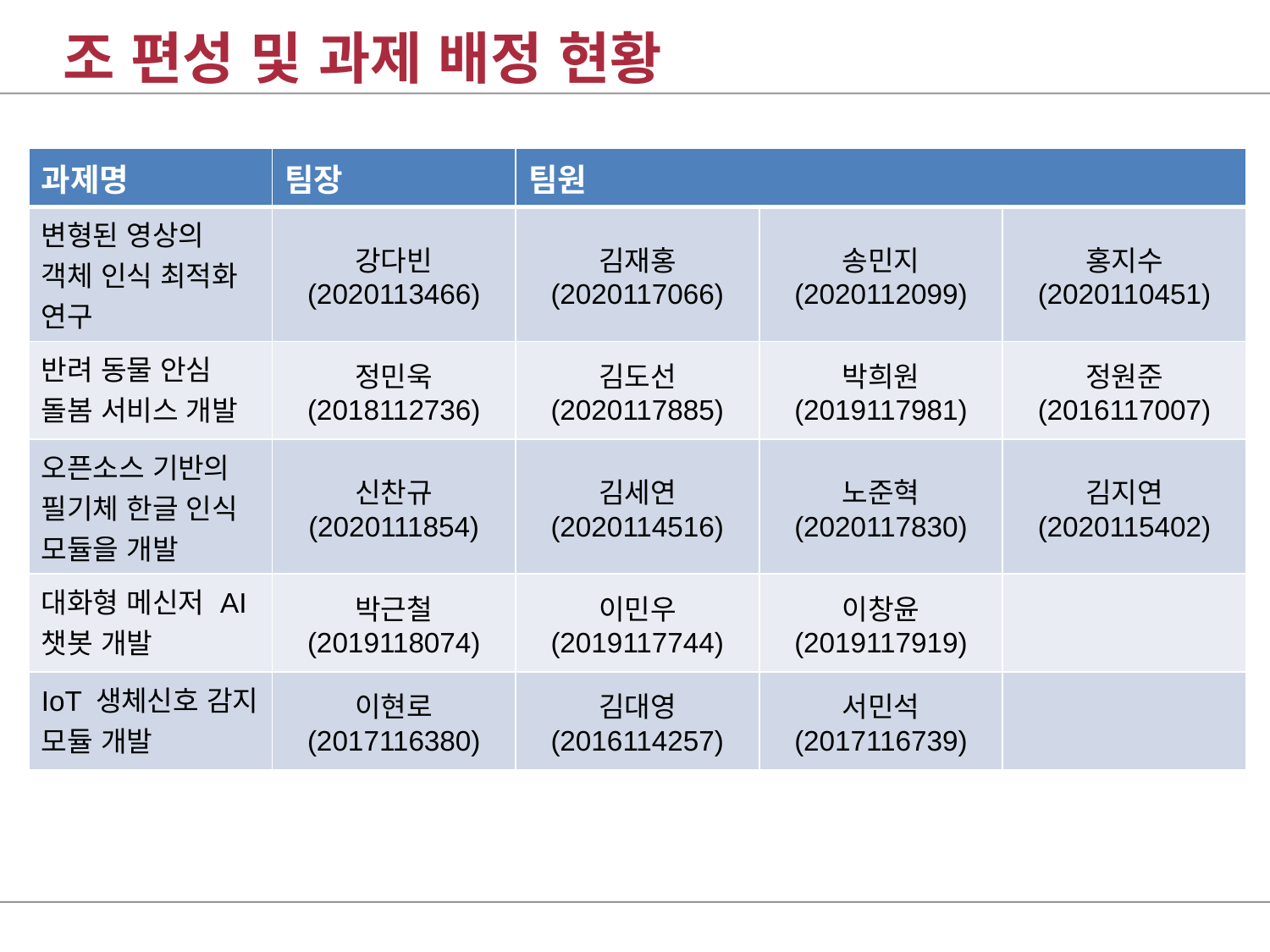

# 조 편성 및 과제 배정 현황
| 과제명 | 팀장 | 팀원 |  |  |
| --- | --- | --- | --- | --- |
| 변형된 영상의 객체 인식 최적화 연구 | 강다빈 (2020113466) | 김재홍 (2020117066) | 송민지 (2020112099) | 홍지수 (2020110451) |
| 반려 동물 안심 돌봄 서비스 개발 | 정민욱 (2018112736) | 김도선 (2020117885) | 박희원 (2019117981) | 정원준 (2016117007) |
| 오픈소스 기반의 필기체 한글 인식 모듈을 개발 | 신찬규 (2020111854) | 김세연 (2020114516) | 노준혁 (2020117830) | 김지연 (2020115402) |
| 대화형 메신저 AI 챗봇 개발 | 박근철 (2019118074) | 이민우 (2019117744) | 이창윤 (2019117919) |  |
| IoT 생체신호 감지 모듈 개발 | 이현로 (2017116380) | 김대영 (2016114257) | 서민석 (2017116739) |  |